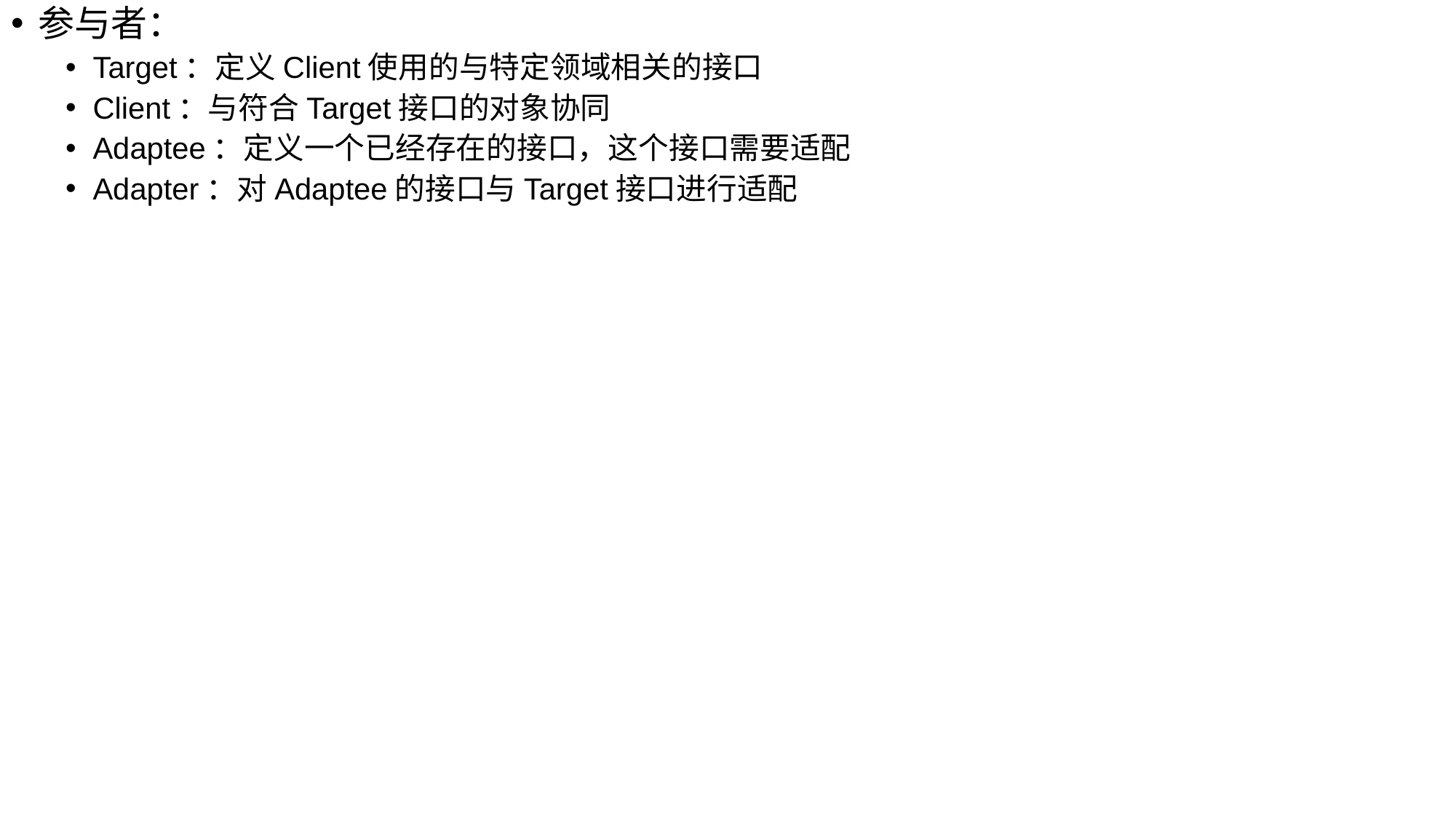

参与者：
Target：定义Client使用的与特定领域相关的接口
Client：与符合Target接口的对象协同
Adaptee：定义一个已经存在的接口，这个接口需要适配
Adapter：对Adaptee的接口与Target接口进行适配